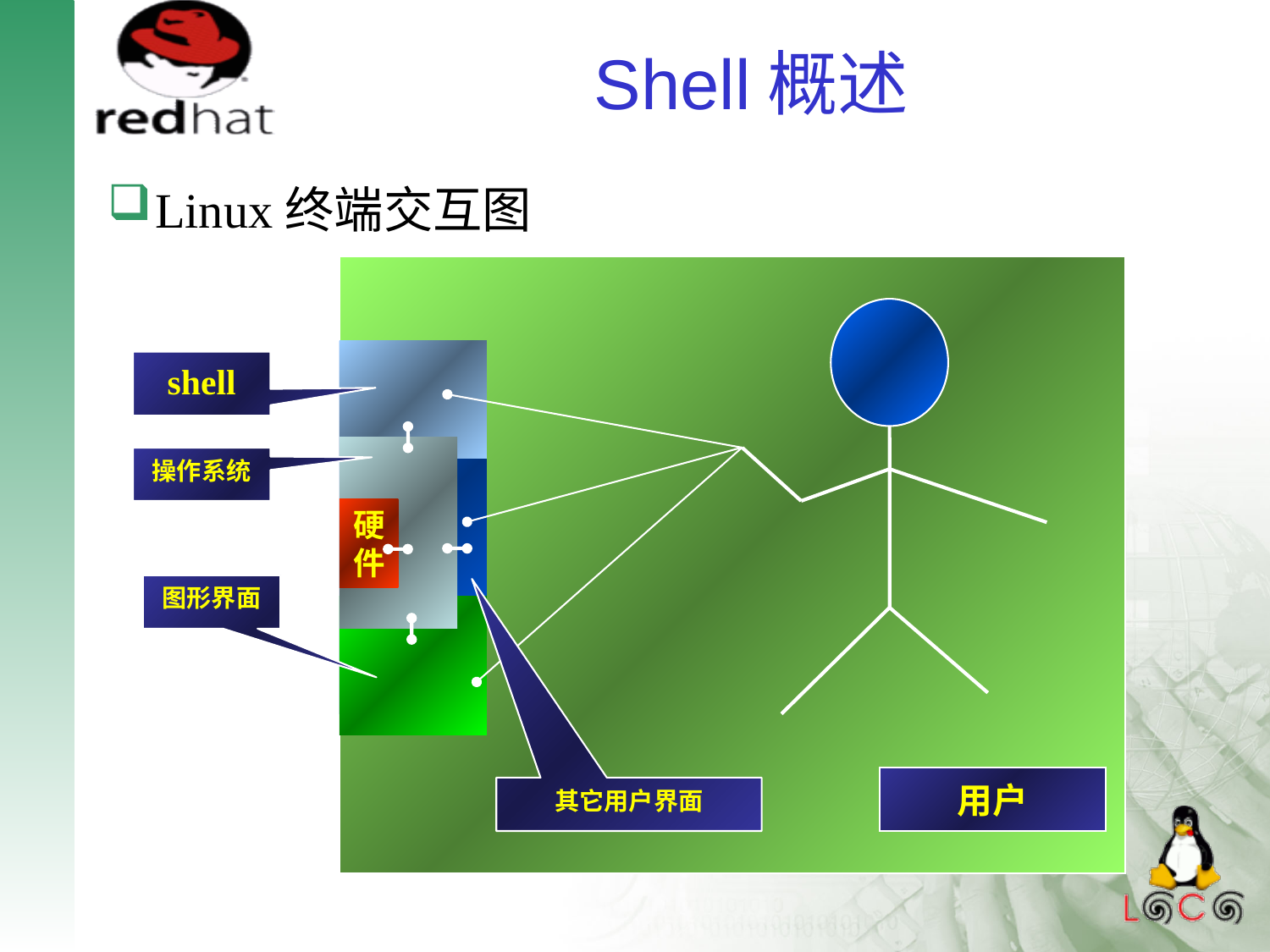

# Shell概述
Linux终端交互图

硬件

shell

操作系统

图形界面

其它用户界面
用户